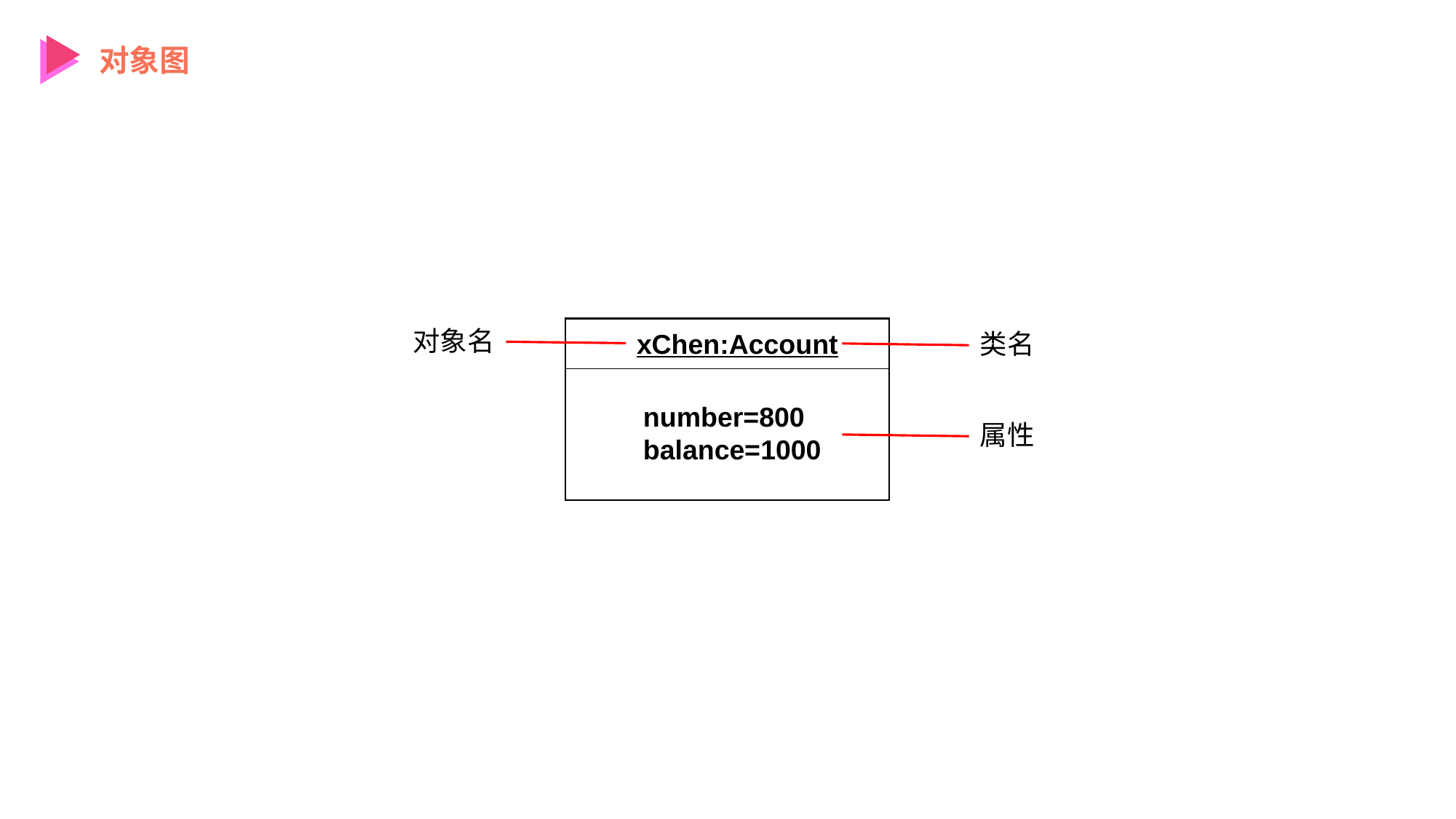

对象图
对象名

xChen:Account
number=800
balance=1000
类名
属性